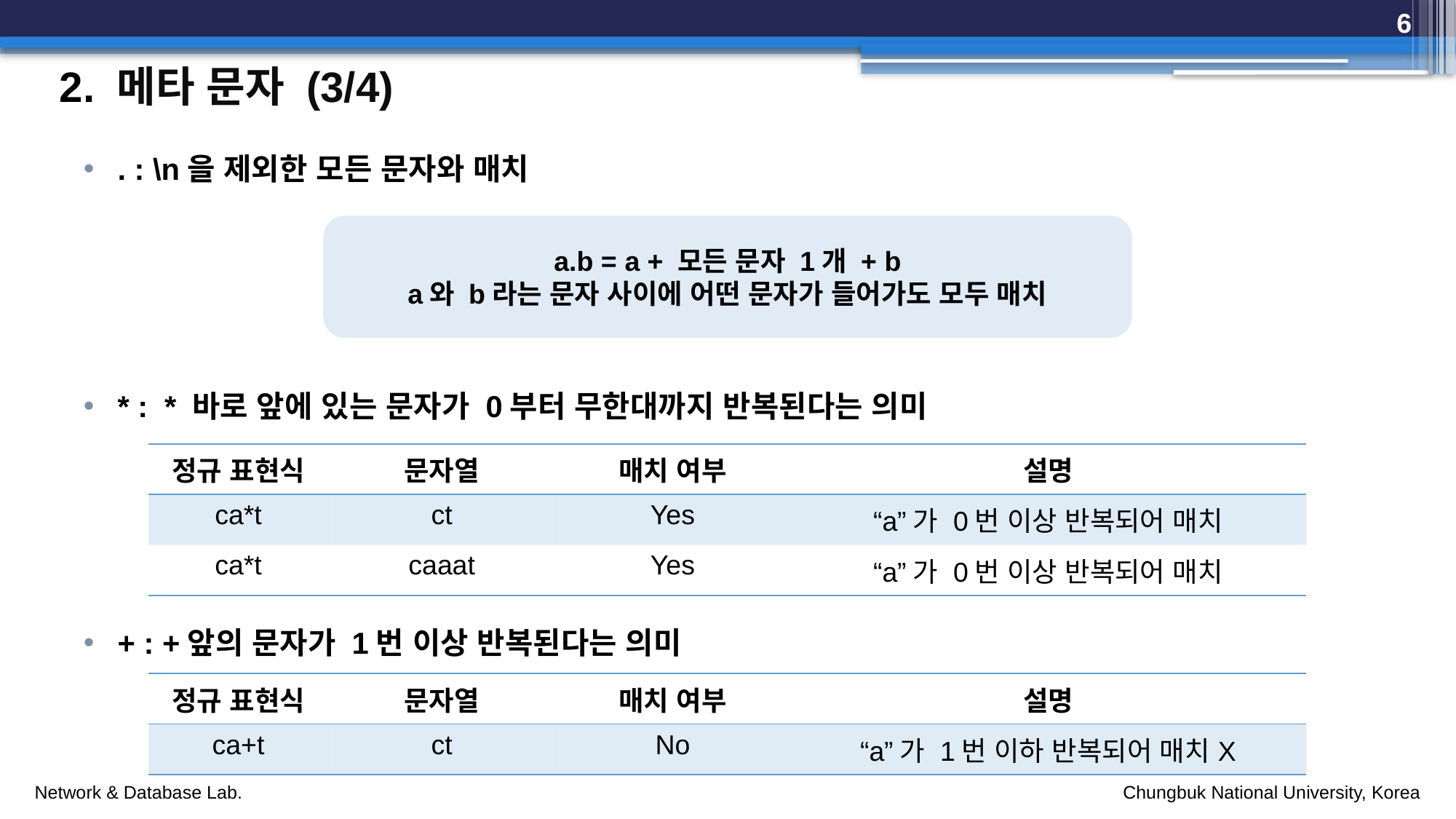

6
# 2. 메타 문자 (3/4)
. : \n을 제외한 모든 문자와 매치

* :  * 바로 앞에 있는 문자가 0부터 무한대까지 반복된다는 의미

+ : +앞의 문자가 1번 이상 반복된다는 의미
a.b = a + 모든 문자 1개 + b
a와 b라는 문자 사이에 어떤 문자가 들어가도 모두 매치
| 정규 표현식 | 문자열 | 매치 여부 | 설명 |
| --- | --- | --- | --- |
| ca\*t | ct | Yes | “a”가 0번 이상 반복되어 매치 |
| ca\*t | caaat | Yes | “a”가 0번 이상 반복되어 매치 |
| 정규 표현식 | 문자열 | 매치 여부 | 설명 |
| --- | --- | --- | --- |
| ca+t | ct | No | “a”가 1번 이하 반복되어 매치X |